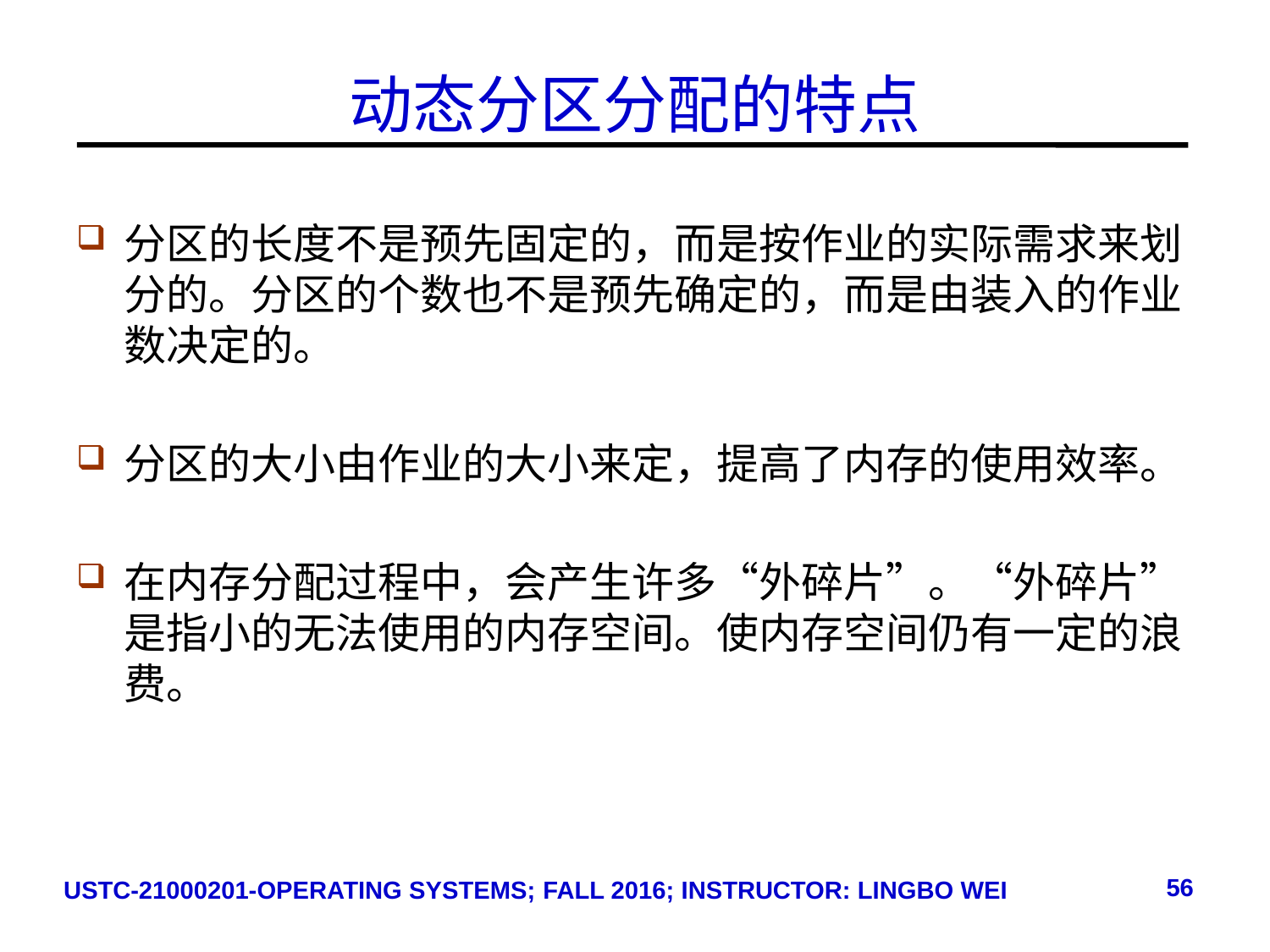

# 动态分区分配的特点
分区的长度不是预先固定的，而是按作业的实际需求来划分的。分区的个数也不是预先确定的，而是由装入的作业数决定的。

分区的大小由作业的大小来定，提高了内存的使用效率。

在内存分配过程中，会产生许多“外碎片”。“外碎片”是指小的无法使用的内存空间。使内存空间仍有一定的浪费。

56
USTC-21000201-OPERATING SYSTEMS; FALL 2016; INSTRUCTOR: LINGBO WEI